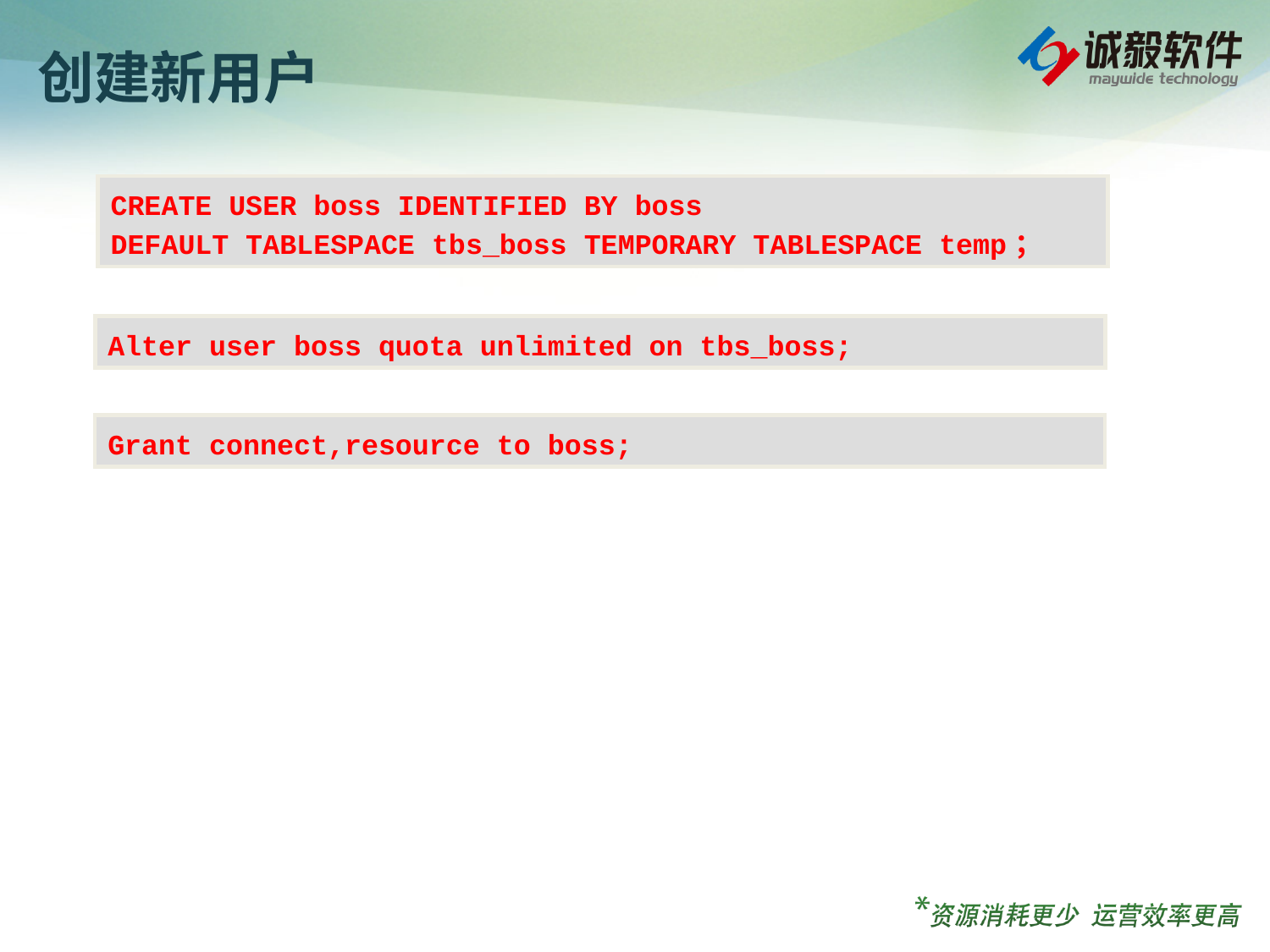

# 创建新用户
CREATE USER boss IDENTIFIED BY boss
DEFAULT TABLESPACE tbs_boss TEMPORARY TABLESPACE temp；
Alter user boss quota unlimited on tbs_boss;
Grant connect,resource to boss;